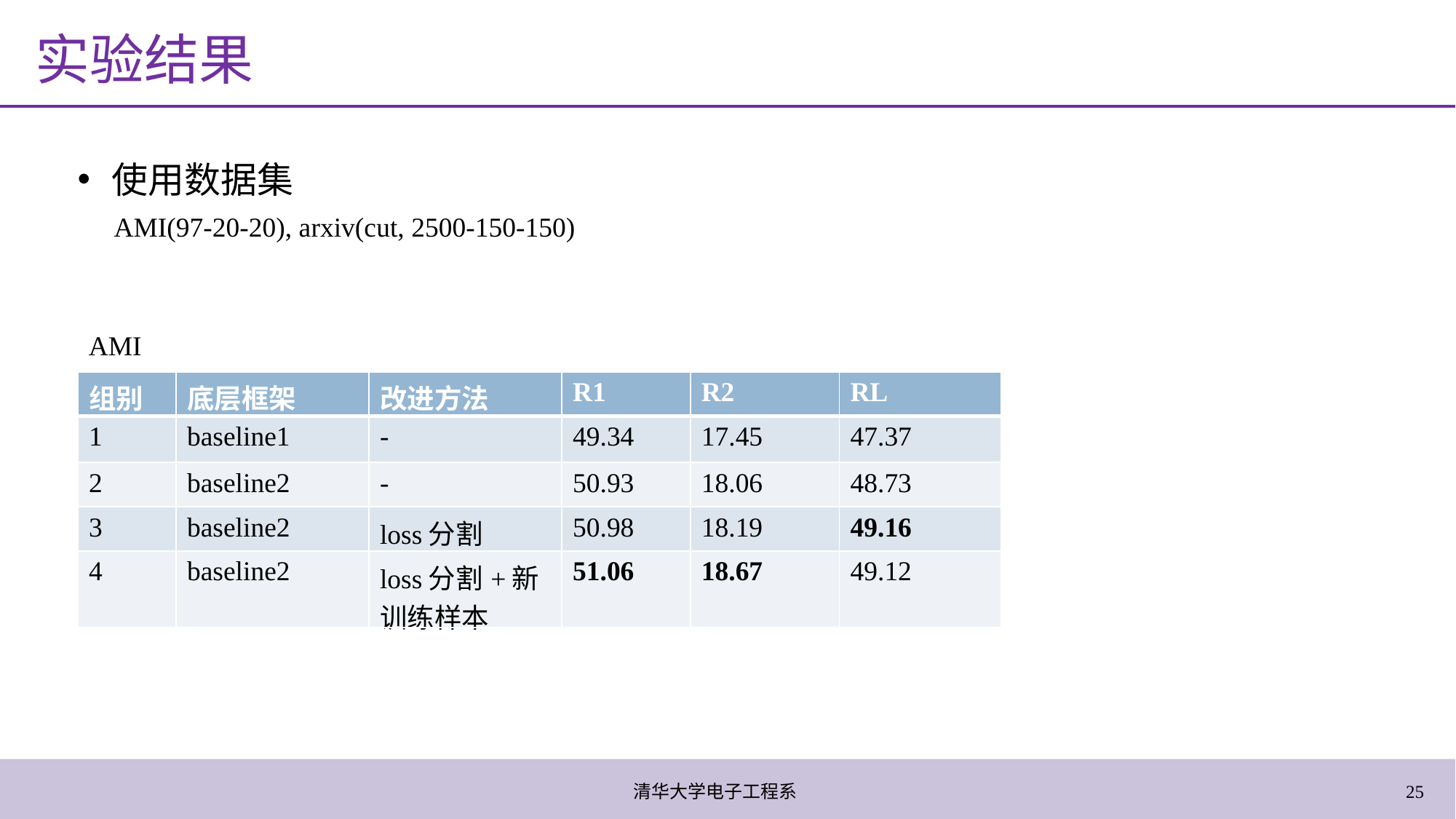

# 实验结果
使用数据集
    AMI(97-20-20), arxiv(cut, 2500-150-150)

AMI
| 组别 | 底层框架 | 改进方法 | R1 | R2 | RL |
| --- | --- | --- | --- | --- | --- |
| 1 | baseline1 | - | 49.34 | 17.45 | 47.37 |
| 2 | baseline2 | - | 50.93 | 18.06 | 48.73 |
| 3 | baseline2 | loss分割 | 50.98 | 18.19 | 49.16 |
| 4 | baseline2 | loss分割+新训练样本 | 51.06 | 18.67 | 49.12 |
清华大学电子工程系
25